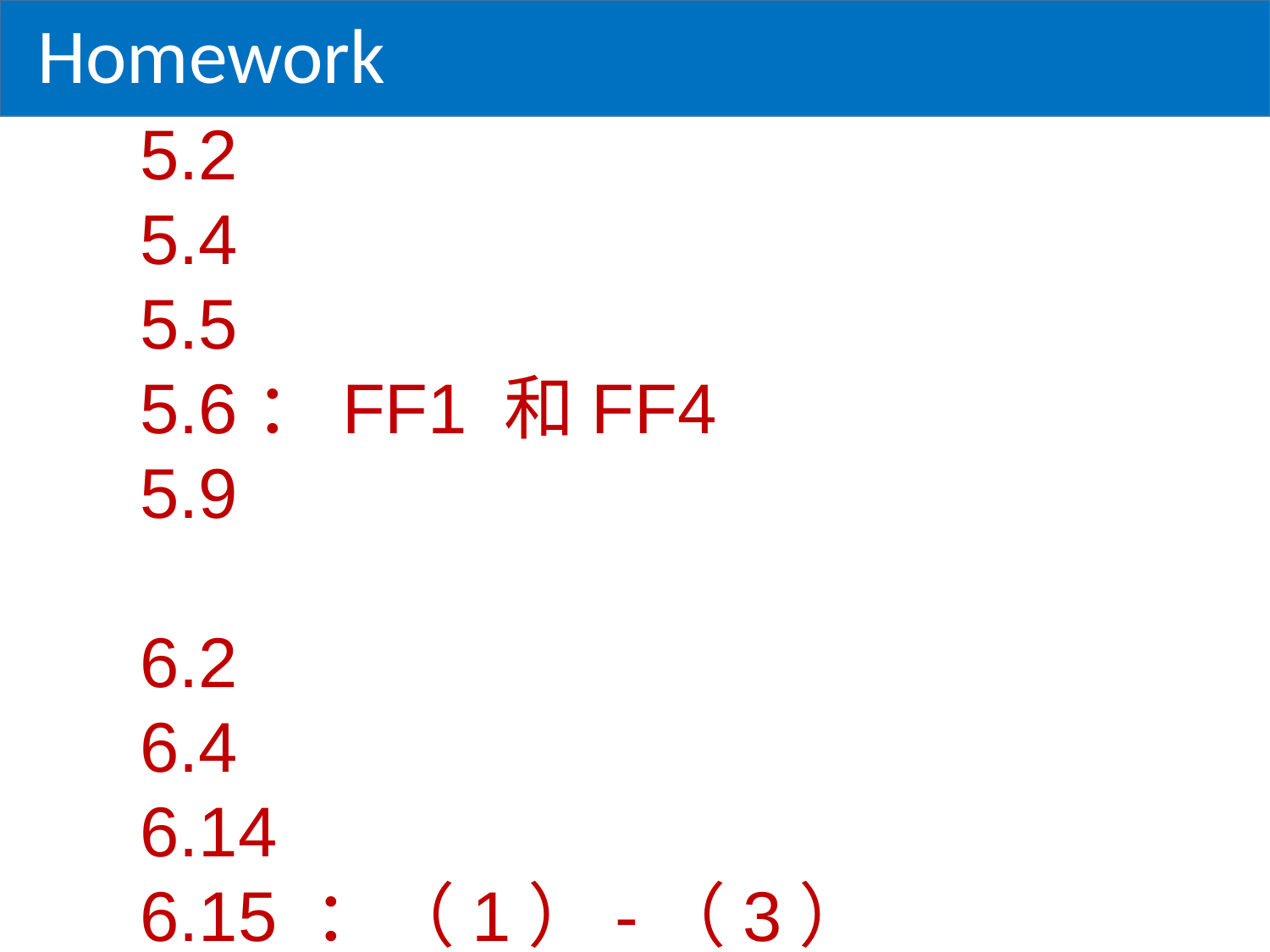

# Homework
5.2
5.4
5.5
5.6：FF1 和FF4
5.9

6.2
6.4
6.14
6.15 ：（1）-（3）